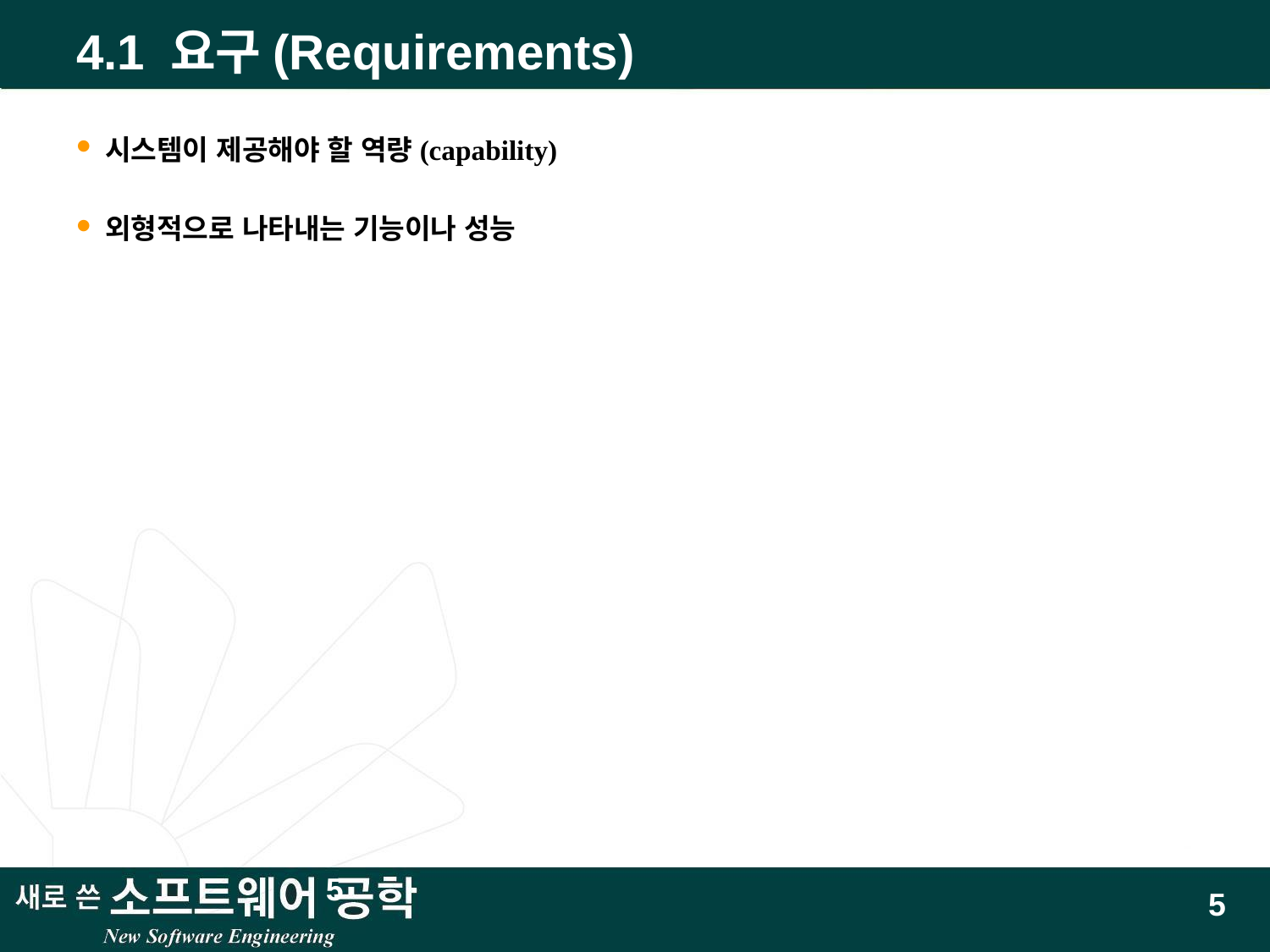

# 4.1 요구(Requirements)
시스템이 제공해야 할 역량(capability)

외형적으로 나타내는 기능이나 성능

5
5